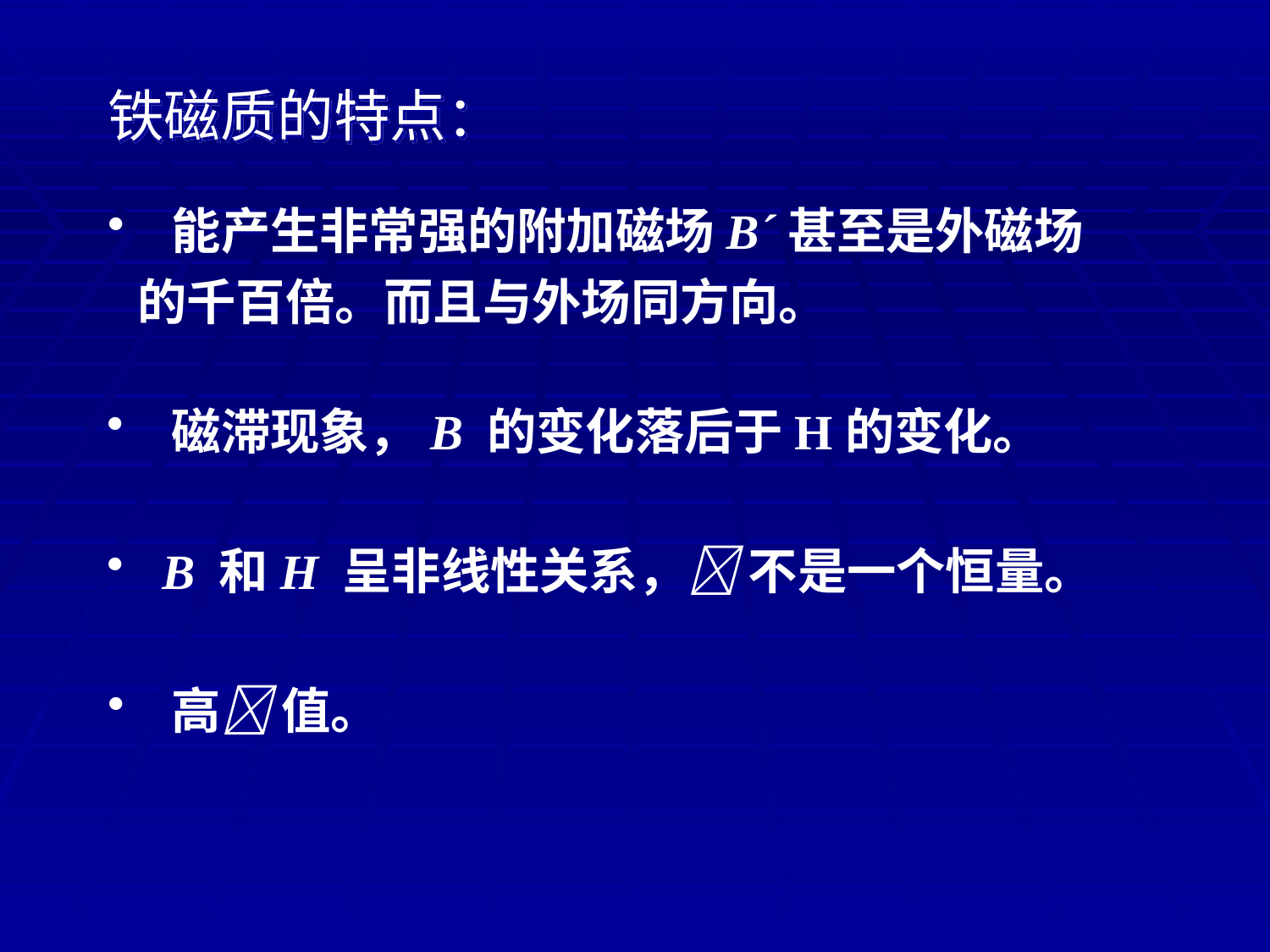

铁磁质的特点：
  能产生非常强的附加磁场B´甚至是外磁场的千百倍。而且与外场同方向。
  磁滞现象，B 的变化落后于H的变化。
  B 和H 呈非线性关系，μ 不是一个恒量。
  高μ 值。